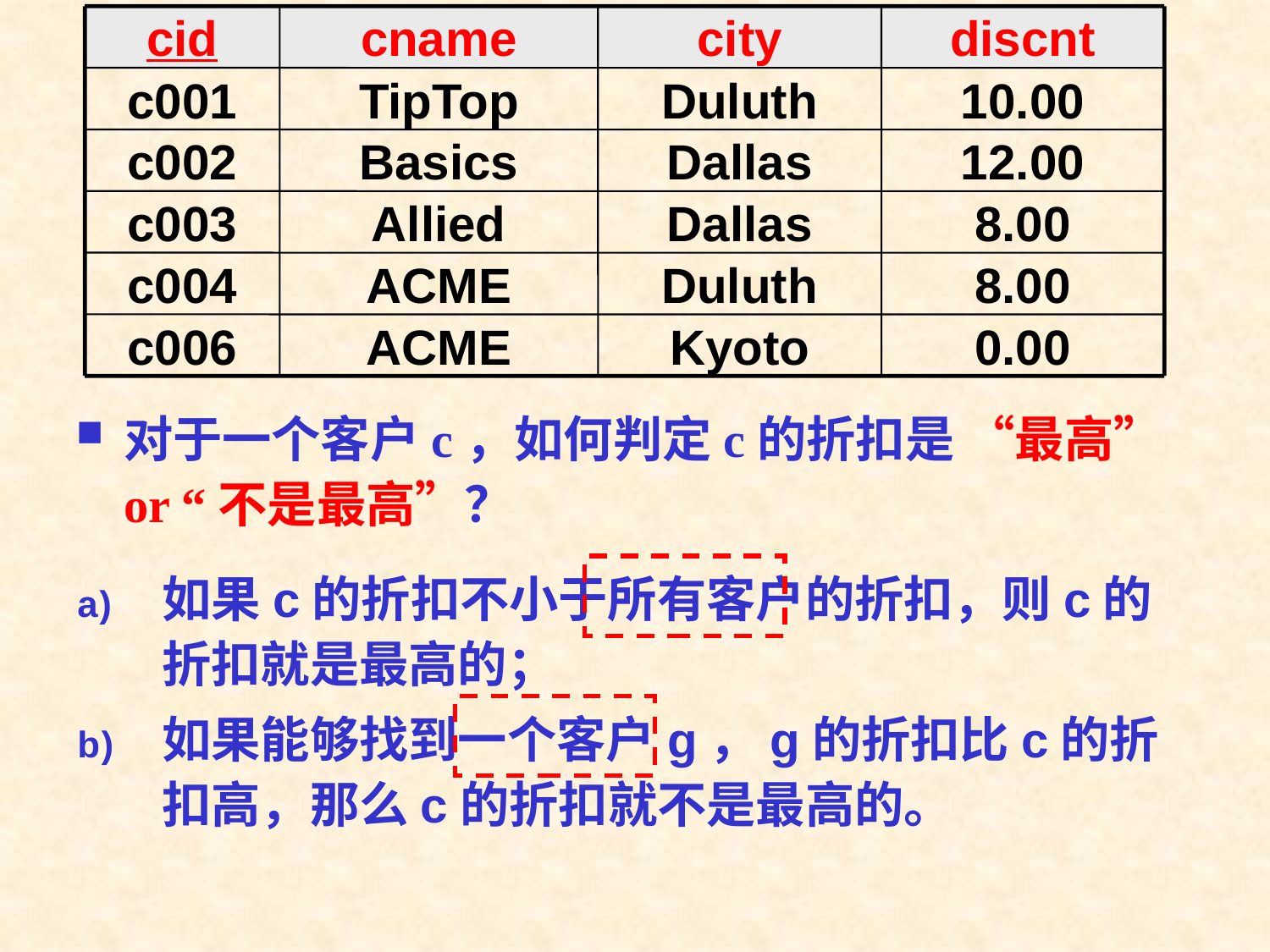

cid

cname

city

discnt

c001

TipTop
Duluth
10.00
c002

Basics
Dallas
12.00
c003

Allied
Dallas
8.00
c004

ACME
Duluth
8.00
c006

ACME
Kyoto
0.00

对于一个客户c，如何判定c的折扣是 “最高” or “不是最高”？
如果c的折扣不小于所有客户的折扣，则c的折扣就是最高的；
如果能够找到一个客户g，g的折扣比c的折扣高，那么c的折扣就不是最高的。